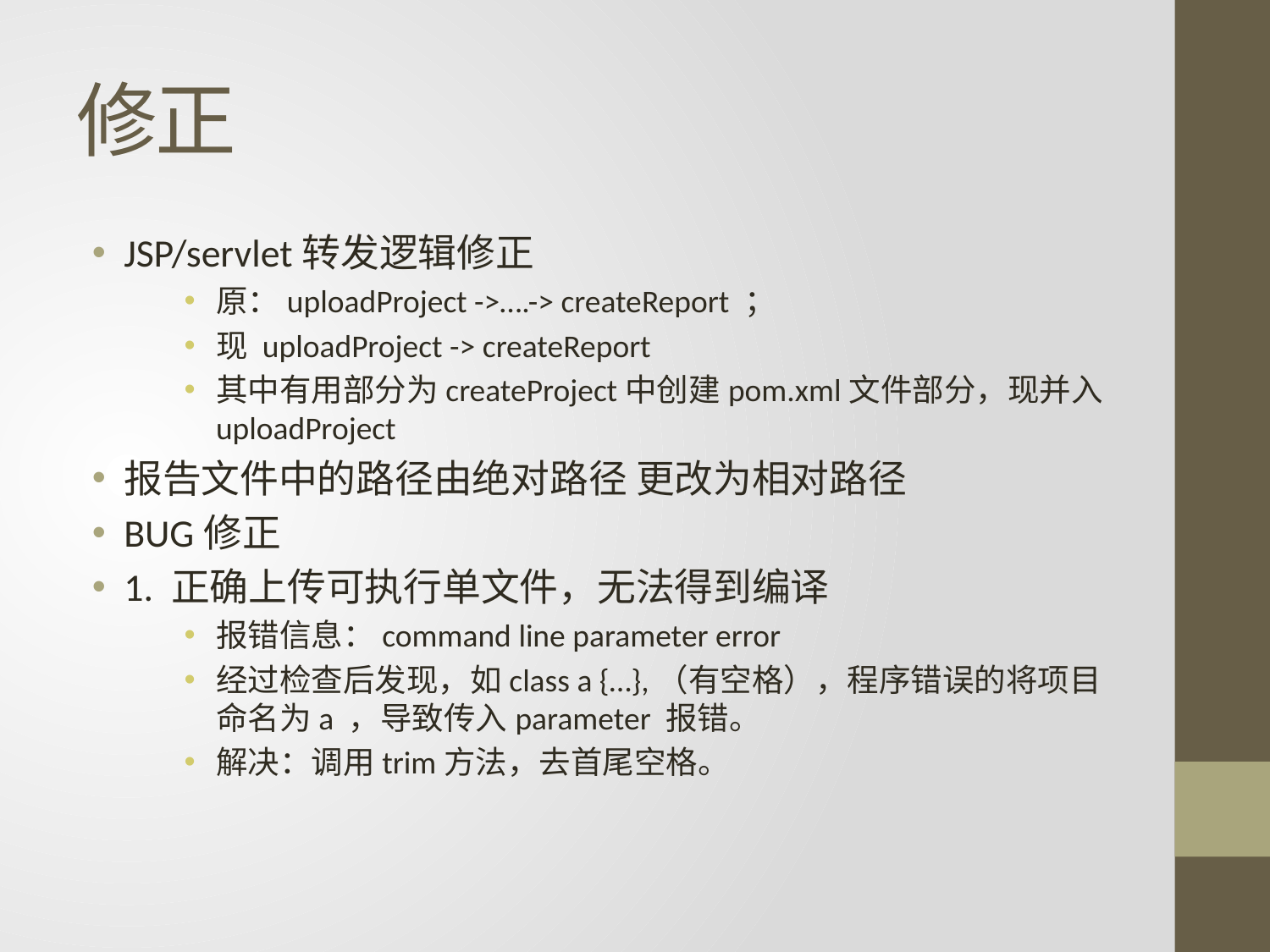

# 修正
JSP/servlet转发逻辑修正
原：uploadProject ->….-> createReport ；
现 uploadProject -> createReport
其中有用部分为createProject中创建pom.xml文件部分，现并入uploadProject
报告文件中的路径由绝对路径 更改为相对路径
BUG修正
1. 正确上传可执行单文件，无法得到编译
报错信息：command line parameter error
经过检查后发现，如class a {…},（有空格），程序错误的将项目命名为a ，导致传入parameter 报错。
解决：调用trim方法，去首尾空格。